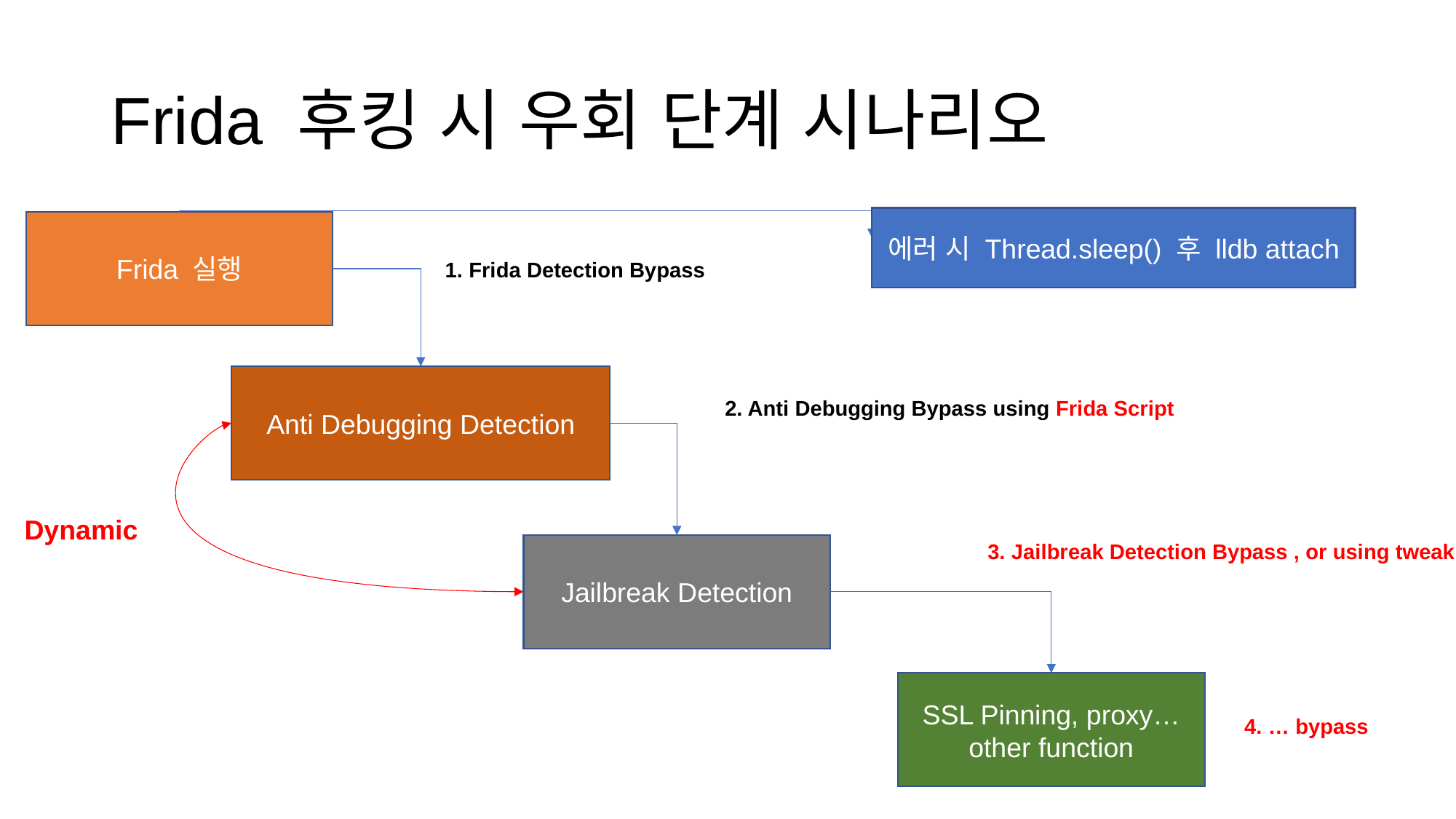

# Frida 후킹 시 우회 단계 시나리오
에러 시 Thread.sleep() 후 lldb attach
Frida 실행
1. Frida Detection Bypass
Anti Debugging Detection
2. Anti Debugging Bypass using Frida Script
Dynamic
3. Jailbreak Detection Bypass , or using tweak
Jailbreak Detection
SSL Pinning, proxy…
other function
4. … bypass